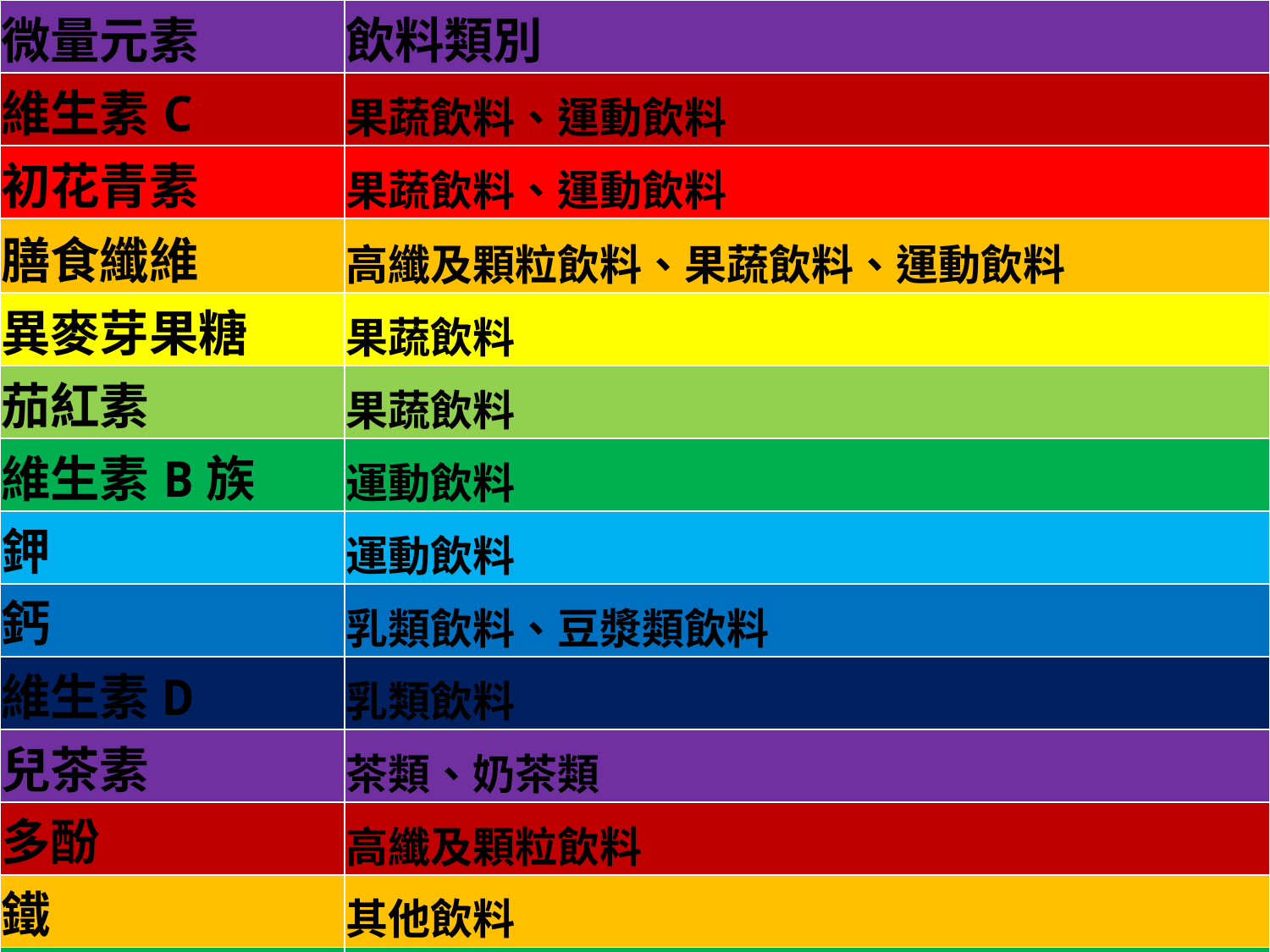

| 微量元素 | 飲料類別 |
| --- | --- |
| 維生素C | 果蔬飲料、運動飲料 |
| 初花青素 | 果蔬飲料、運動飲料 |
| 膳食纖維 | 高纖及顆粒飲料、果蔬飲料、運動飲料 |
| 異麥芽果糖 | 果蔬飲料 |
| 茄紅素 | 果蔬飲料 |
| 維生素B族 | 運動飲料 |
| 鉀 | 運動飲料 |
| 鈣 | 乳類飲料、豆漿類飲料 |
| 維生素D | 乳類飲料 |
| 兒茶素 | 茶類、奶茶類 |
| 多酚 | 高纖及顆粒飲料 |
| 鐵 | 其他飲料 |
| 肝醣 | 其他飲料 |